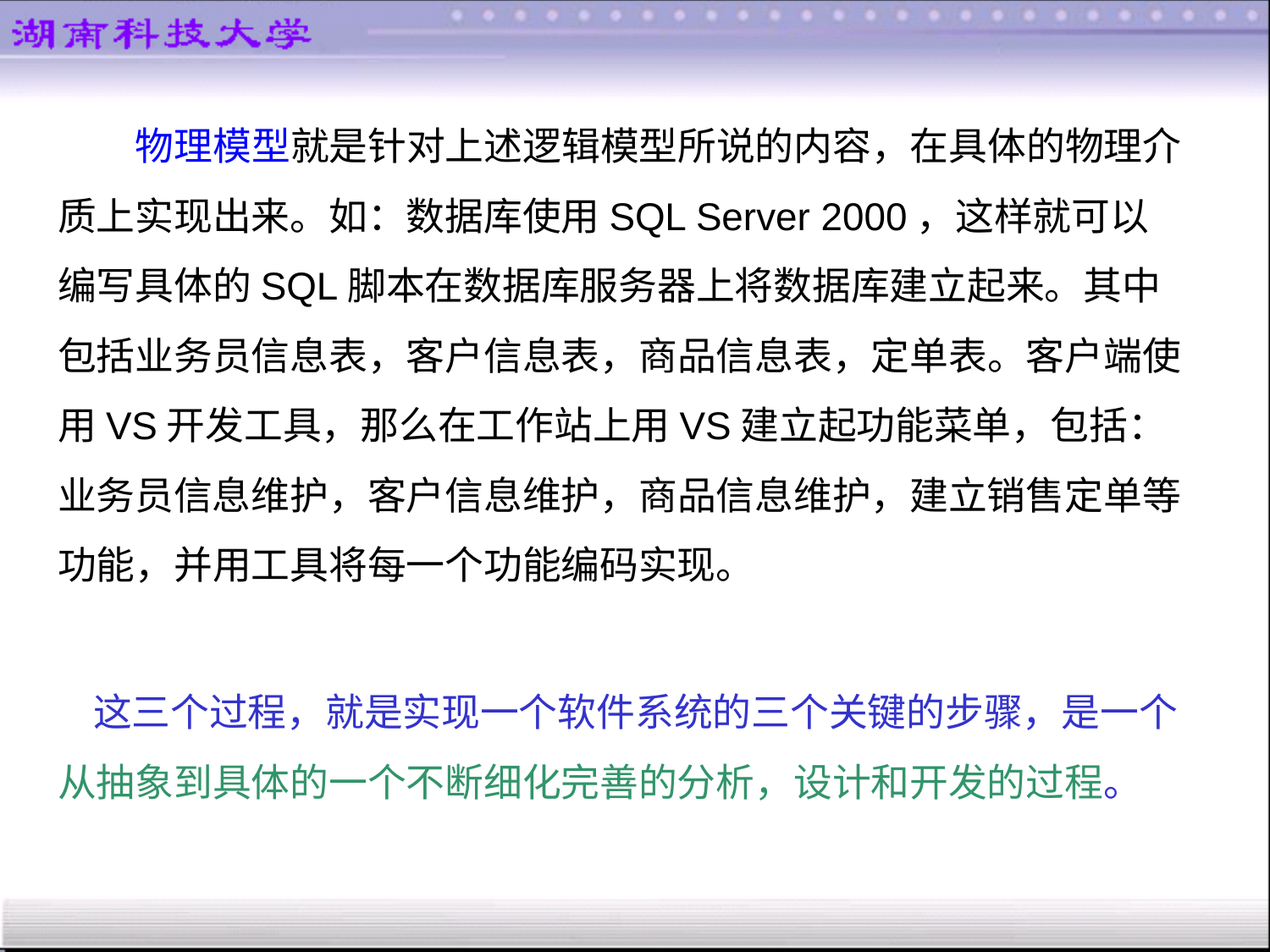

物理模型就是针对上述逻辑模型所说的内容，在具体的物理介质上实现出来。如：数据库使用SQL Server 2000，这样就可以编写具体的SQL脚本在数据库服务器上将数据库建立起来。其中包括业务员信息表，客户信息表，商品信息表，定单表。客户端使用VS开发工具，那么在工作站上用VS建立起功能菜单，包括：业务员信息维护，客户信息维护，商品信息维护，建立销售定单等功能，并用工具将每一个功能编码实现。
   这三个过程，就是实现一个软件系统的三个关键的步骤，是一个从抽象到具体的一个不断细化完善的分析，设计和开发的过程。